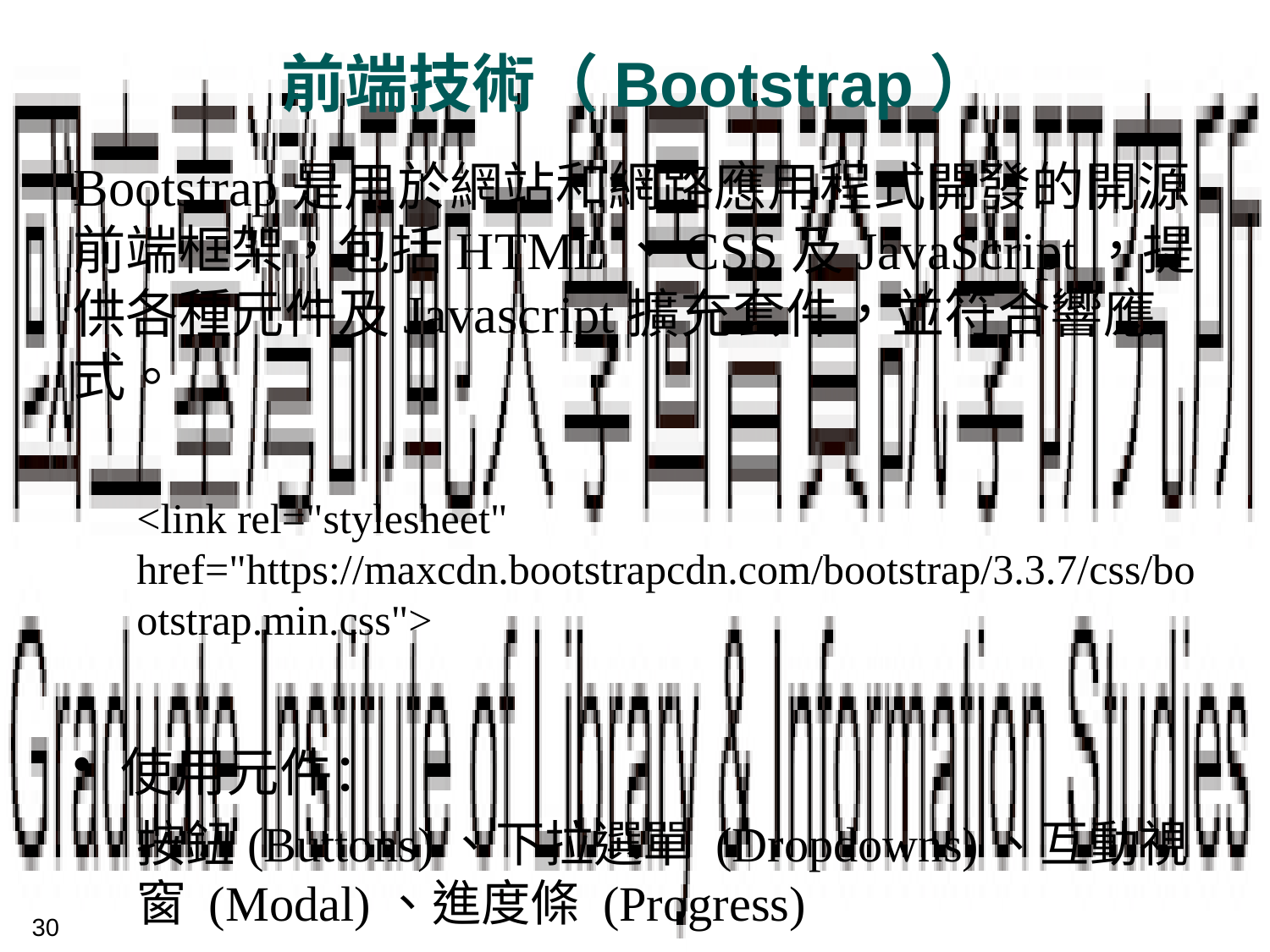

# 前端技術（Bootstrap）
Bootstrap是用於網站和網路應用程式開發的開源前端框架，包括HTML、CSS及JavaScript，提供各種元件及Javascript擴充套件，並符合響應式。

<link rel="stylesheet" href="https://maxcdn.bootstrapcdn.com/bootstrap/3.3.7/css/bootstrap.min.css">

使用元件：
按鈕(Buttons)、下拉選單 (Dropdowns)、互動視窗 (Modal)、進度條 (Progress)
30